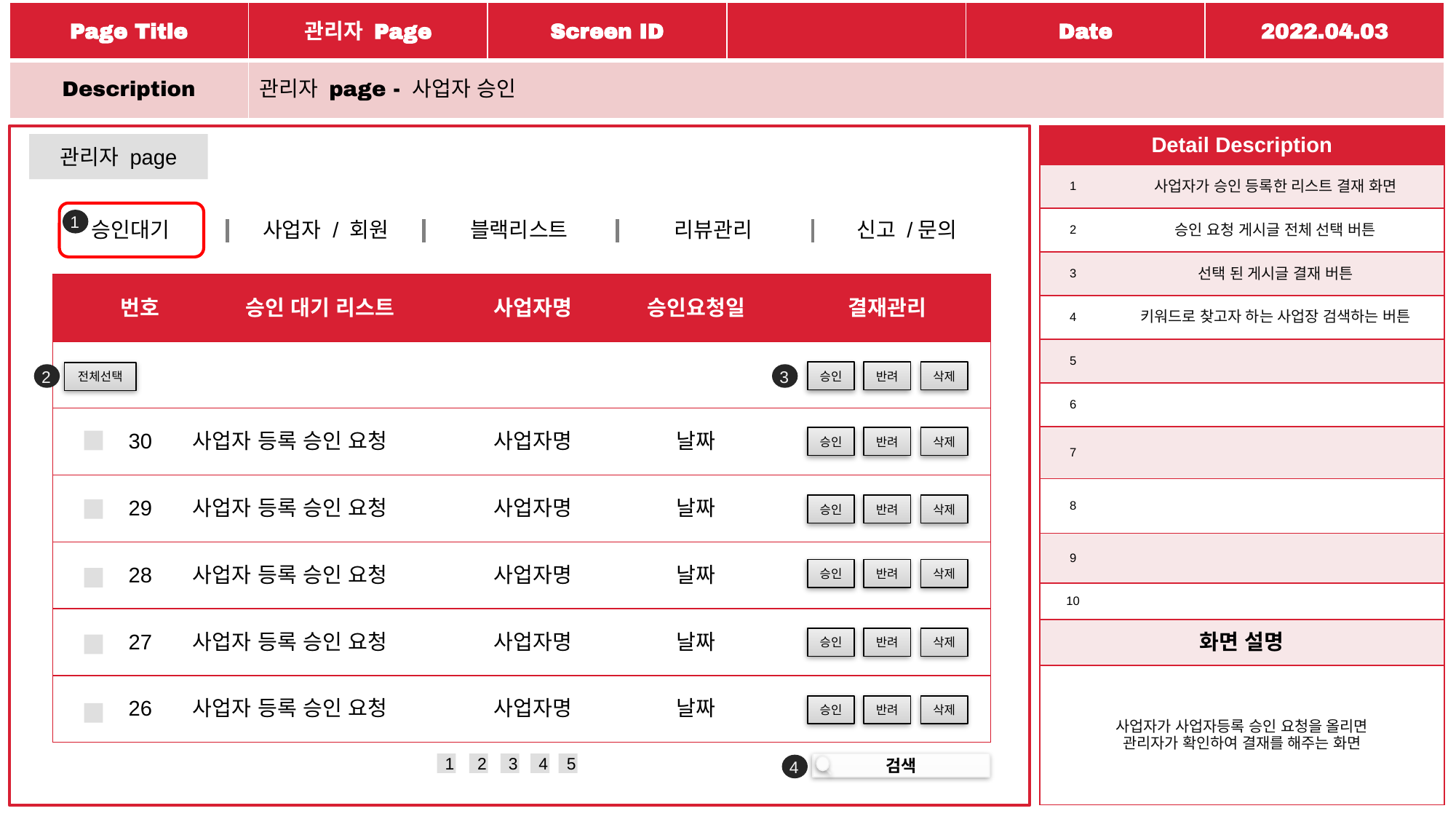

| Page Title | 관리자 Page | Screen ID |  | Date | 2022.04.03 |
| --- | --- | --- | --- | --- | --- |
| Description | 관리자 page - 사업자 승인 |  |  |  |  |

| Detail Description |  |
| --- | --- |
| 1 | 사업자가 승인 등록한 리스트 결재 화면 |
| 2 | 승인 요청 게시글 전체 선택 버튼 |
| 3 | 선택 된 게시글 결재 버튼 |
| 4 | 키워드로 찾고자 하는 사업장 검색하는 버튼 |
| 5 |  |
| 6 |  |
| 7 |  |
| 8 |  |
| 9 |  |
| 10 |  |
| 화면 설명 |  |
| 사업자가 사업자등록 승인 요청을 올리면 관리자가 확인하여 결재를 해주는 화면 |  |
관리자 page

승인대기
사업자 / 회원
블랙리스트
리뷰관리
신고 /문의
1

|  | 번호 | 승인 대기 리스트 | 사업자명 | 승인요청일 | 결재관리 |
| --- | --- | --- | --- | --- | --- |
|  |  |  |  |  |  |
|  | 30 | 사업자 등록 승인 요청 | 사업자명 | 날짜 |  |
|  | 29 | 사업자 등록 승인 요청 | 사업자명 | 날짜 |  |
|  | 28 | 사업자 등록 승인 요청 | 사업자명 | 날짜 |  |
|  | 27 | 사업자 등록 승인 요청 | 사업자명 | 날짜 |  |
|  | 26 | 사업자 등록 승인 요청 | 사업자명 | 날짜 |  |
2

3

승인
반려
삭제
전체선택
승인
반려
삭제

승인
반려
삭제

승인
반려
삭제

승인
반려
삭제

승인
반려
삭제

4

1
2
3
4
5
검색